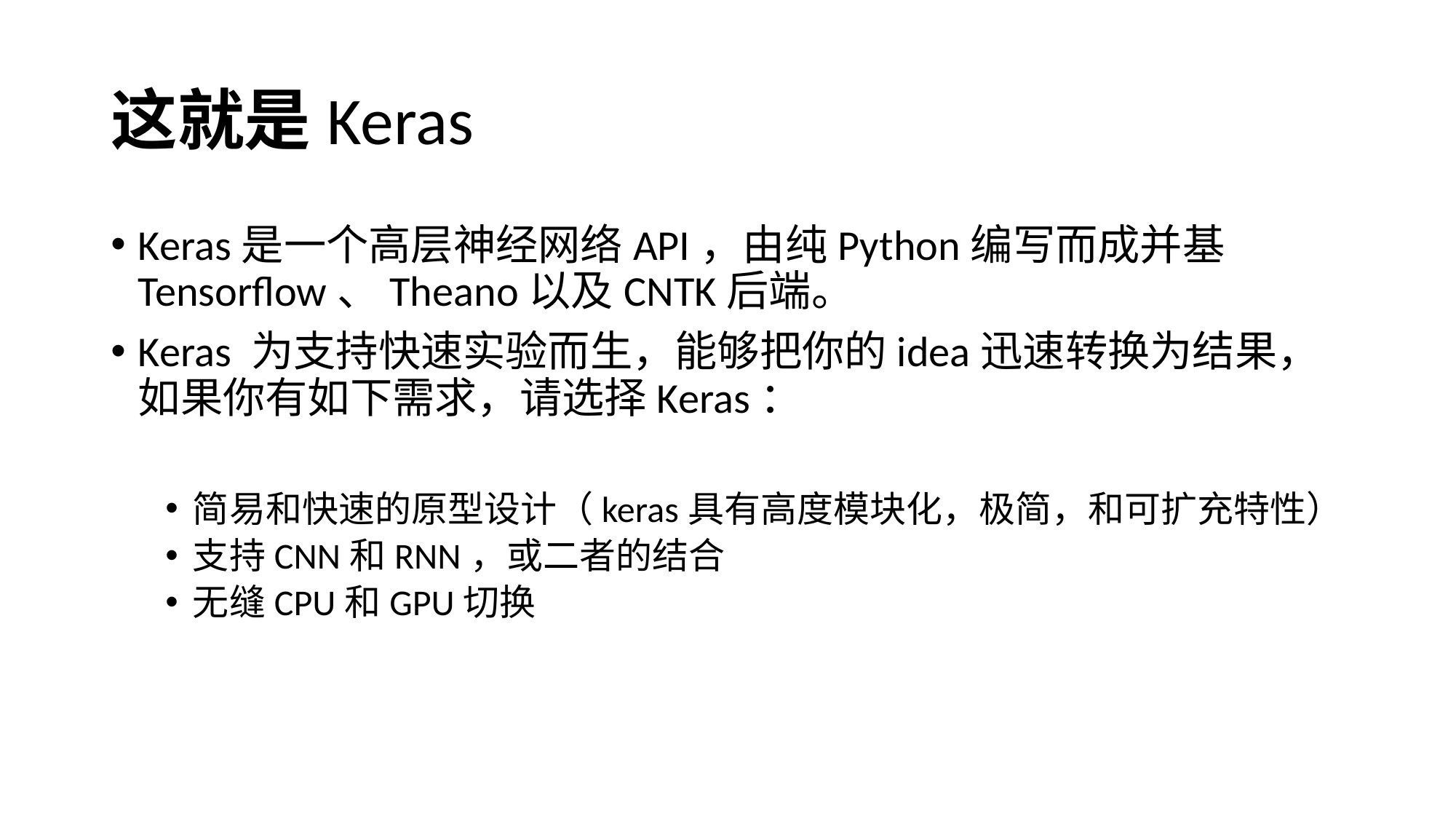

# 这就是Keras
Keras是一个高层神经网络API，由纯Python编写而成并基Tensorflow、Theano以及CNTK后端。
Keras 为支持快速实验而生，能够把你的idea迅速转换为结果，如果你有如下需求，请选择Keras：

简易和快速的原型设计（keras具有高度模块化，极简，和可扩充特性）
支持CNN和RNN，或二者的结合
无缝CPU和GPU切换